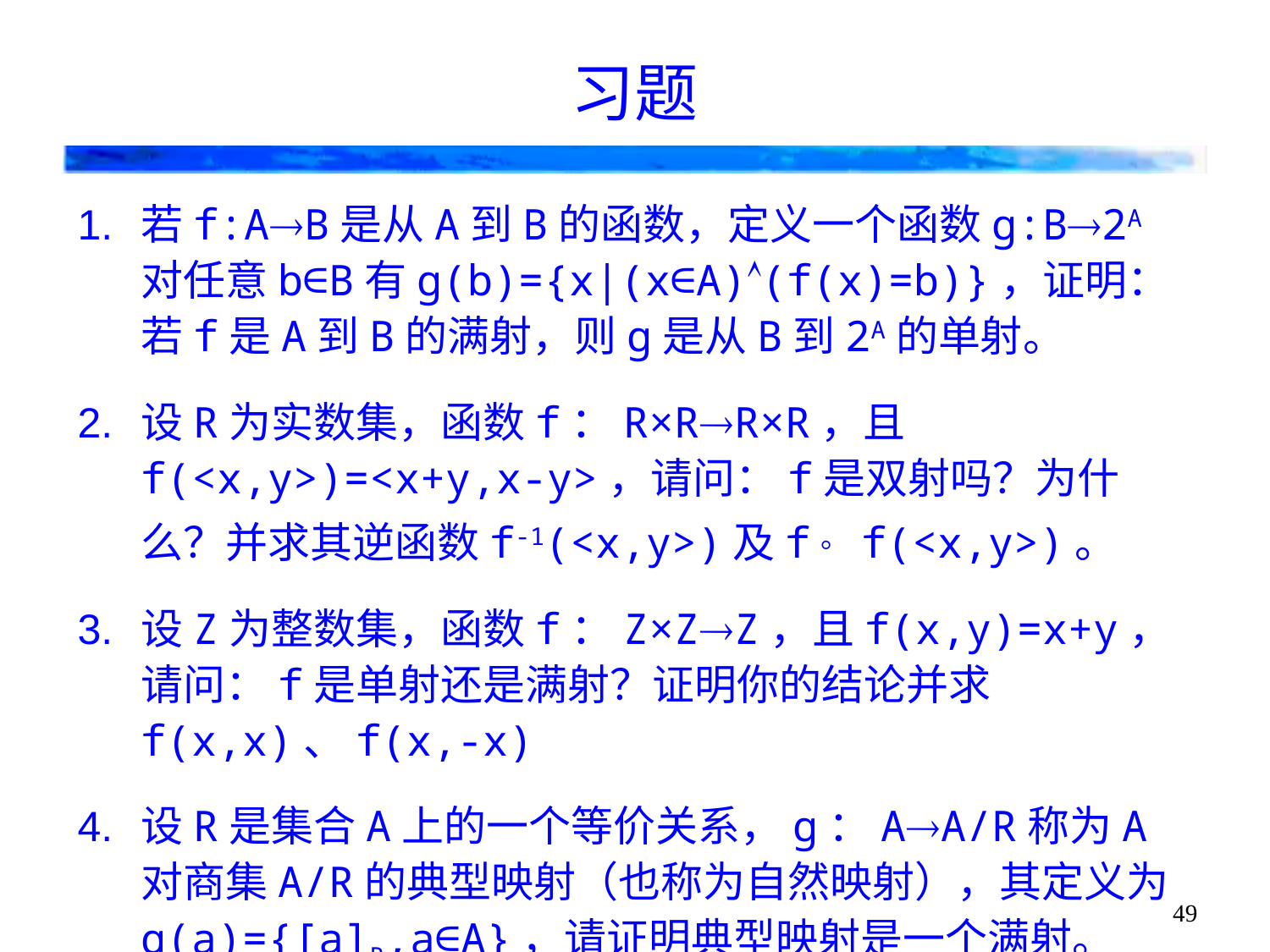

# 习题
若f:A→B是从A到B的函数，定义一个函数g:B→2A对任意b∈B有g(b)={x|(x∈A)∧(f(x)=b)}，证明：若f是A到B的满射，则g是从B到2A的单射。
设R为实数集，函数f：R×R→R×R，且f(<x,y>)=<x+y,x-y>，请问：f是双射吗？为什么？并求其逆函数f-1(<x,y>)及f。f(<x,y>)。
设Z为整数集，函数f：Z×Z→Z，且f(x,y)=x+y，请问：f是单射还是满射？证明你的结论并求f(x,x)、f(x,-x)
设R是集合A上的一个等价关系，g：A→A/R称为A对商集A/R的典型映射（也称为自然映射），其定义为g(a)={[a]R,a∈A}，请证明典型映射是一个满射。
49